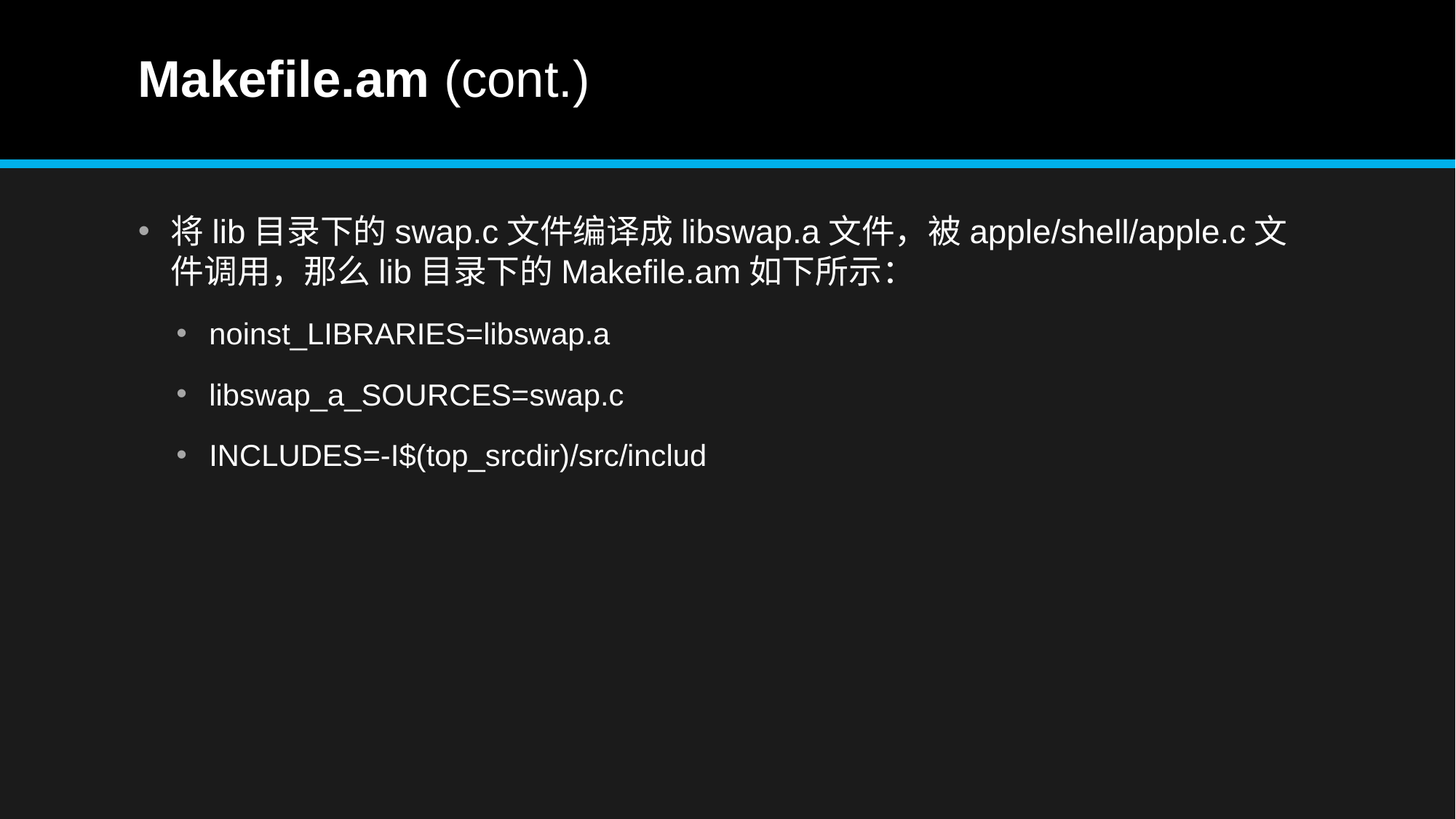

# Makefile.am (cont.)
将lib目录下的swap.c文件编译成libswap.a文件，被apple/shell/apple.c文件调用，那么lib目录下的Makefile.am如下所示：
noinst_LIBRARIES=libswap.a
libswap_a_SOURCES=swap.c
INCLUDES=-I$(top_srcdir)/src/includ